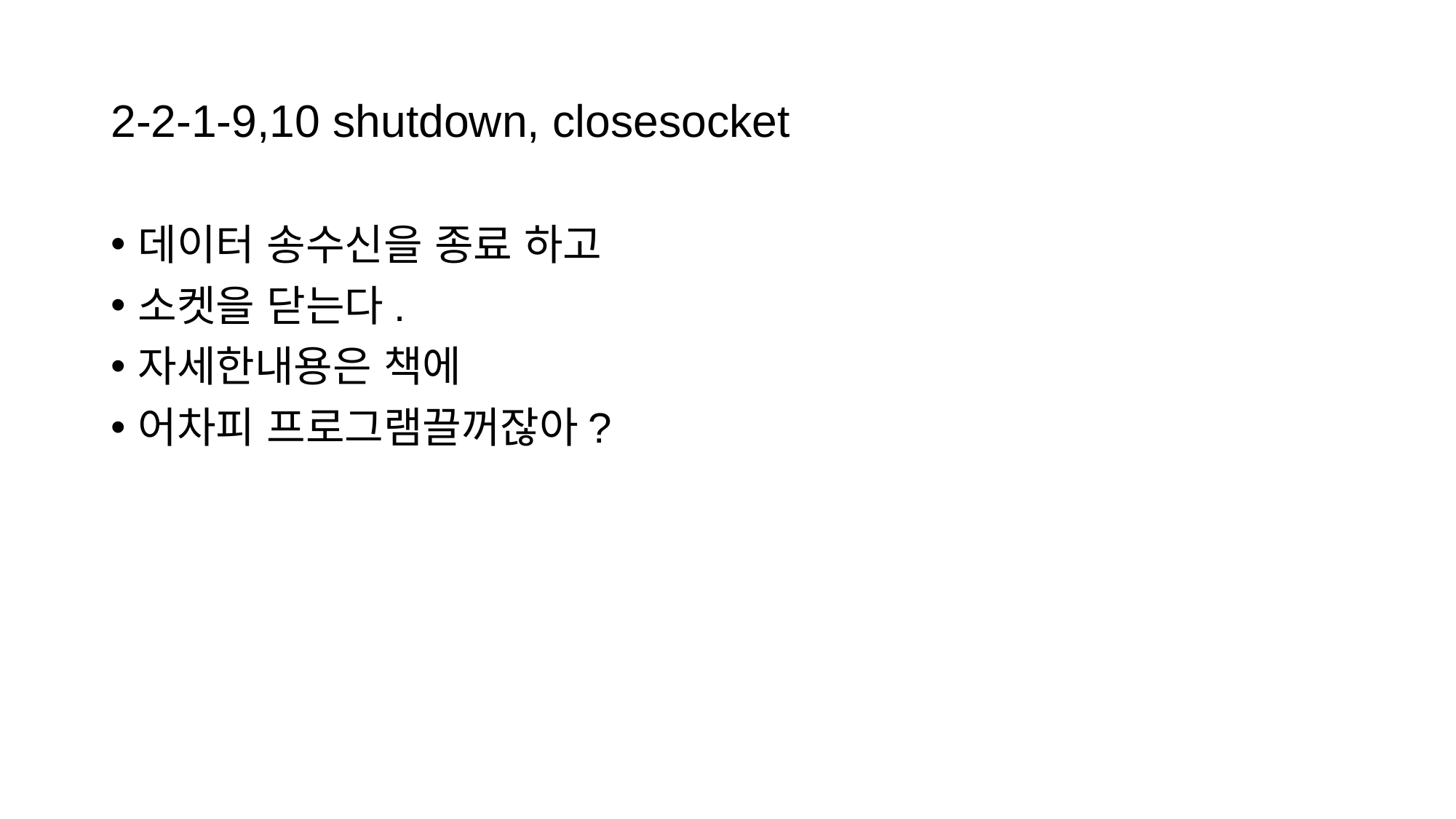

# 2-2-1-9,10 shutdown, closesocket
데이터 송수신을 종료 하고
소켓을 닫는다.
자세한내용은 책에
어차피 프로그램끌꺼잖아?